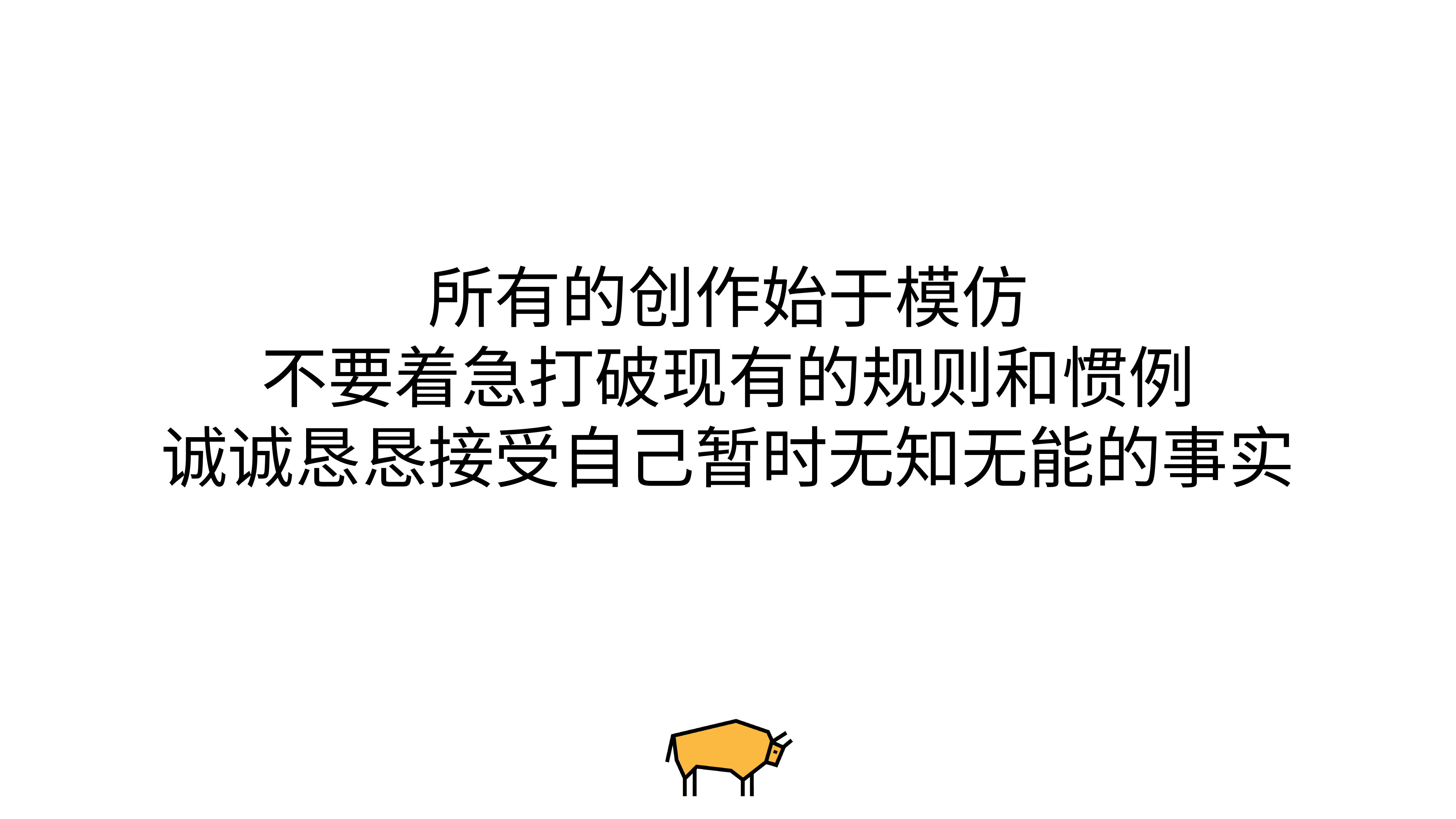

# 所有的创作始于模仿 不要着急打破现有的规则和惯例 诚诚恳恳接受自己暂时无知无能的事实